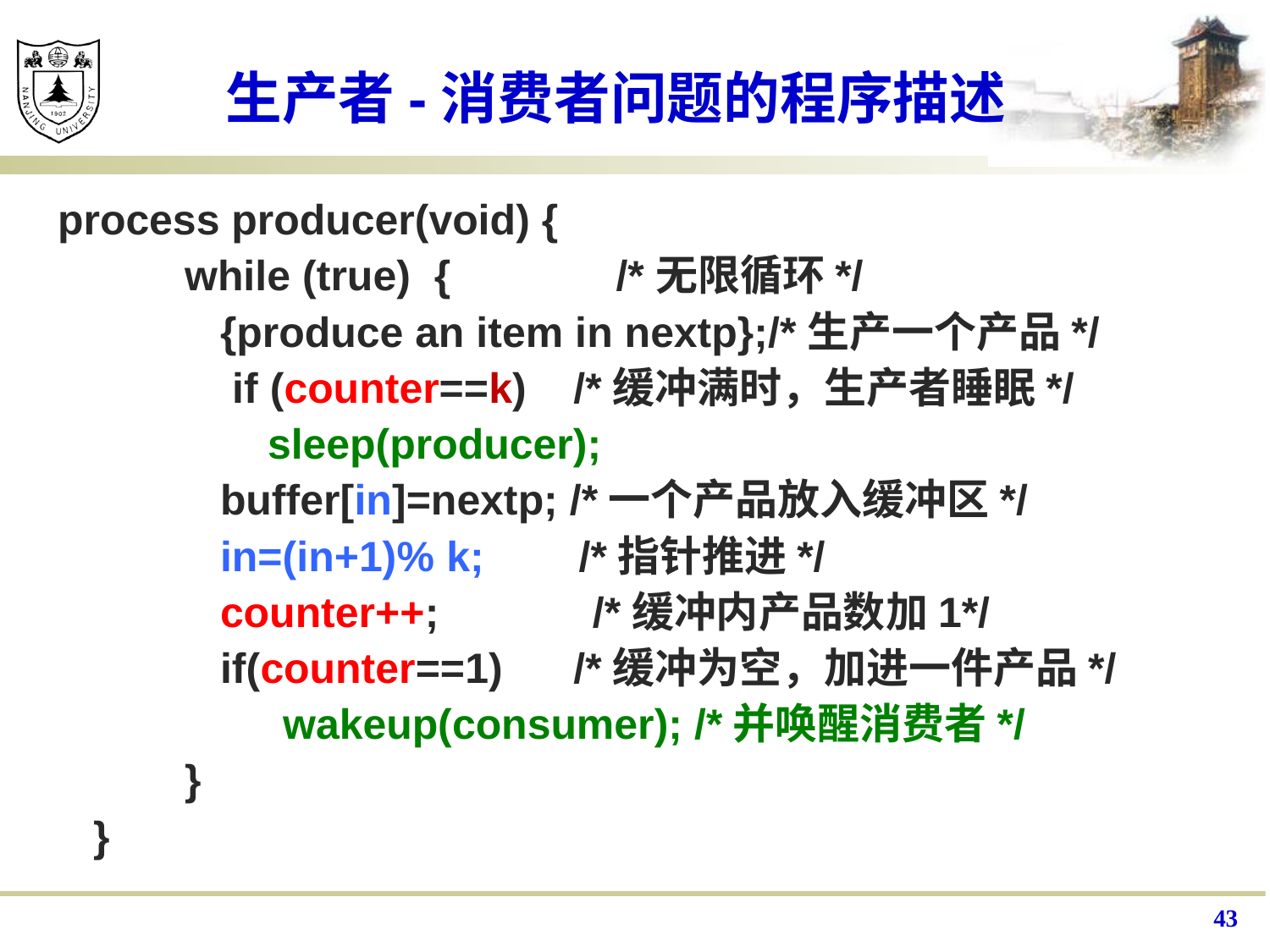

# 生产者-消费者问题的程序描述
process producer(void) {
	while (true)  {              /*无限循环*/
	   {produce an item in nextp};/*生产一个产品*/
	    if (counter==k)    /*缓冲满时，生产者睡眠*/
	       sleep(producer);
	   buffer[in]=nextp; /*一个产品放入缓冲区*/
	   in=(in+1)% k;        /*指针推进*/
	   counter++;             /*缓冲内产品数加1*/
	   if(counter==1)      /*缓冲为空，加进一件产品*/
                   wakeup(consumer); /*并唤醒消费者*/
	}
   }
43